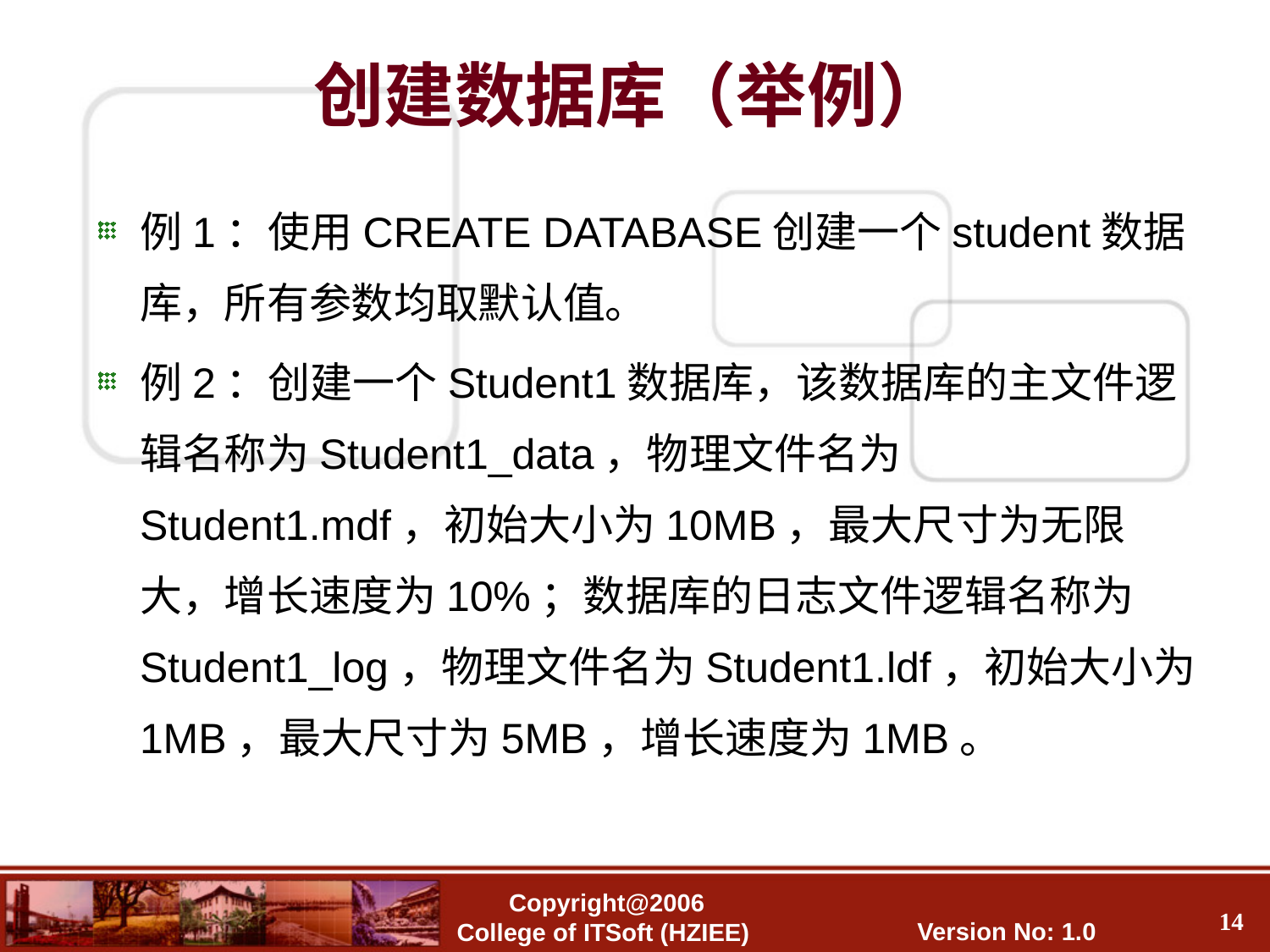

创建数据库（举例）
例1：使用CREATE DATABASE创建一个student数据库，所有参数均取默认值。
例2：创建一个Student1数据库，该数据库的主文件逻辑名称为Student1_data，物理文件名为Student1.mdf，初始大小为10MB，最大尺寸为无限大，增长速度为10%；数据库的日志文件逻辑名称为Student1_log，物理文件名为Student1.ldf，初始大小为1MB，最大尺寸为5MB，增长速度为1MB。